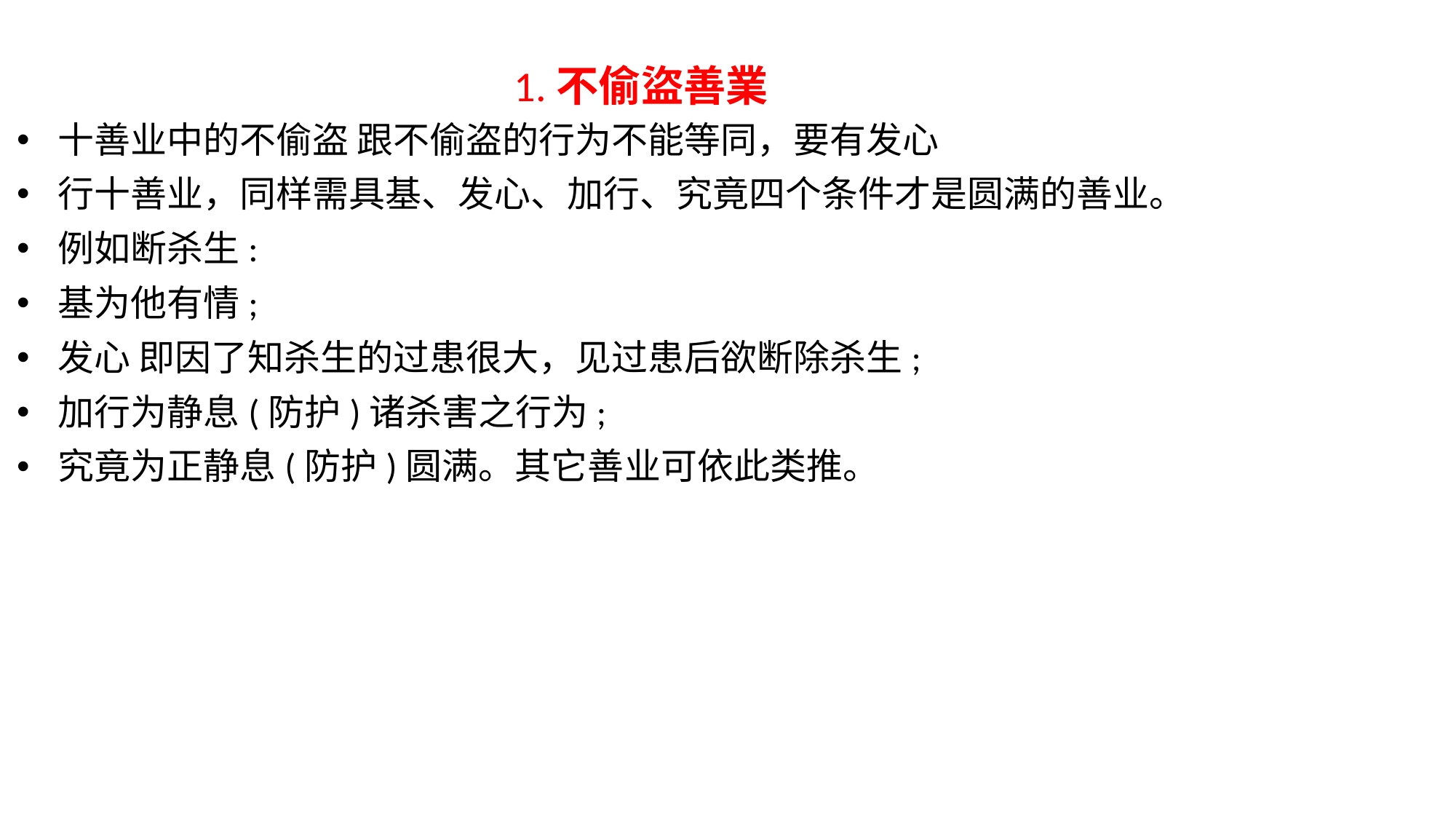

# 1.不偷盜善業
十善业中的不偷盗 跟不偷盗的行为不能等同，要有发心
行十善业，同样需具基、发心、加行、究竟四个条件才是圆满的善业。
例如断杀生:
基为他有情;
发心 即因了知杀生的过患很大，⻅过患后欲断除杀生;
加行为静息(防护)诸杀害之行为;
究竟为正静息(防护)圆满。其它善业可依此类推。